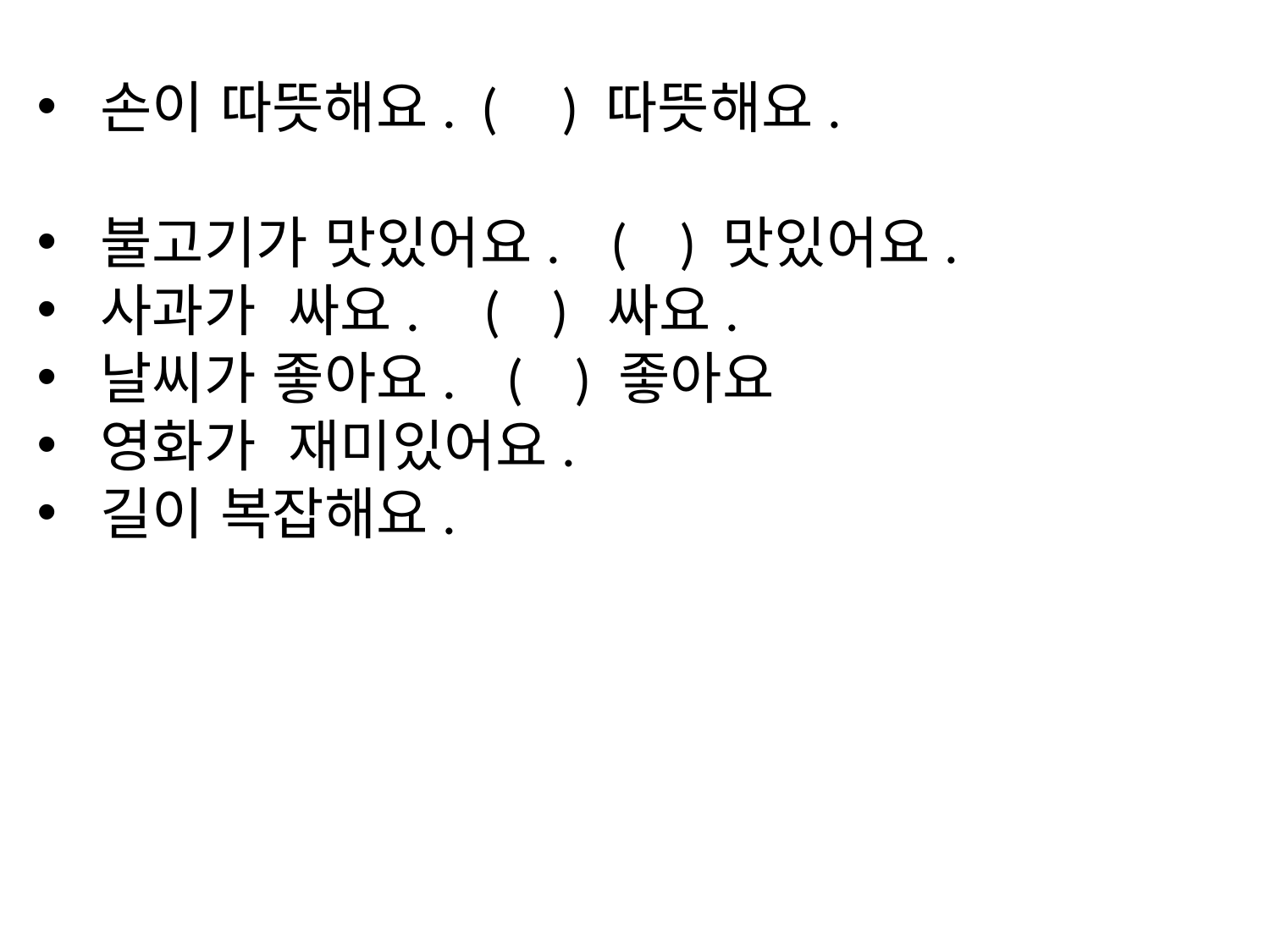

손이 따뜻해요.  (     ) 따뜻해요.

불고기가 맛있어요.    (    ) 맛있어요.
사과가  싸요.     (    )  싸요.
날씨가 좋아요.    (    ) 좋아요
영화가  재미있어요.
길이 복잡해요.